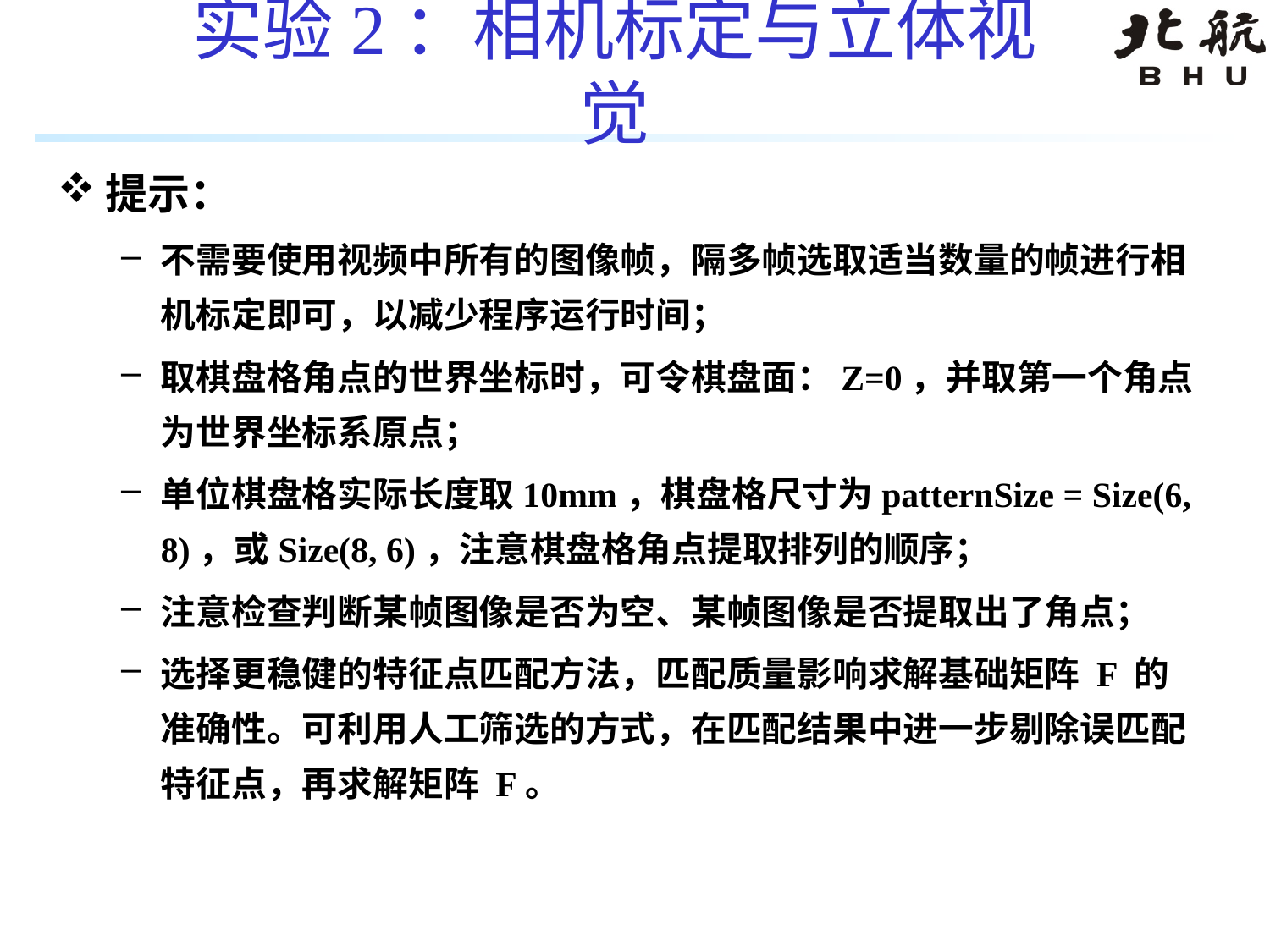

# 实验2：相机标定与立体视觉
提示：
不需要使用视频中所有的图像帧，隔多帧选取适当数量的帧进行相机标定即可，以减少程序运行时间；
取棋盘格角点的世界坐标时，可令棋盘面：Z=0，并取第一个角点为世界坐标系原点；
单位棋盘格实际长度取10mm，棋盘格尺寸为patternSize = Size(6, 8)，或Size(8, 6)，注意棋盘格角点提取排列的顺序；
注意检查判断某帧图像是否为空、某帧图像是否提取出了角点；
选择更稳健的特征点匹配方法，匹配质量影响求解基础矩阵 F 的准确性。可利用人工筛选的方式，在匹配结果中进一步剔除误匹配特征点，再求解矩阵 F。